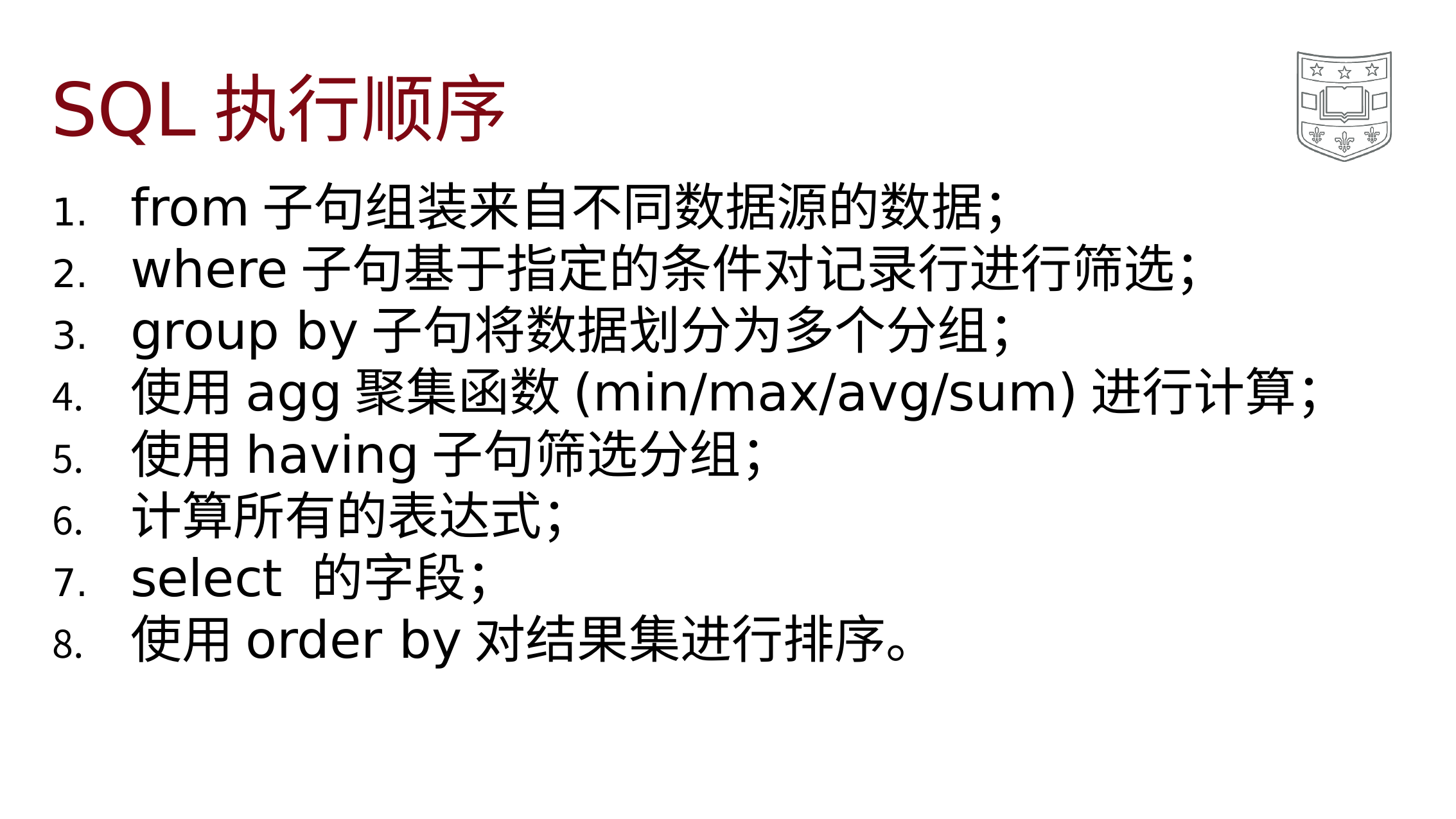

# SQL执行顺序
from子句组装来自不同数据源的数据；
where子句基于指定的条件对记录行进行筛选；
group by子句将数据划分为多个分组；
使用agg聚集函数(min/max/avg/sum)进行计算；
使用having子句筛选分组；
计算所有的表达式；
select 的字段；
使用order by对结果集进行排序。